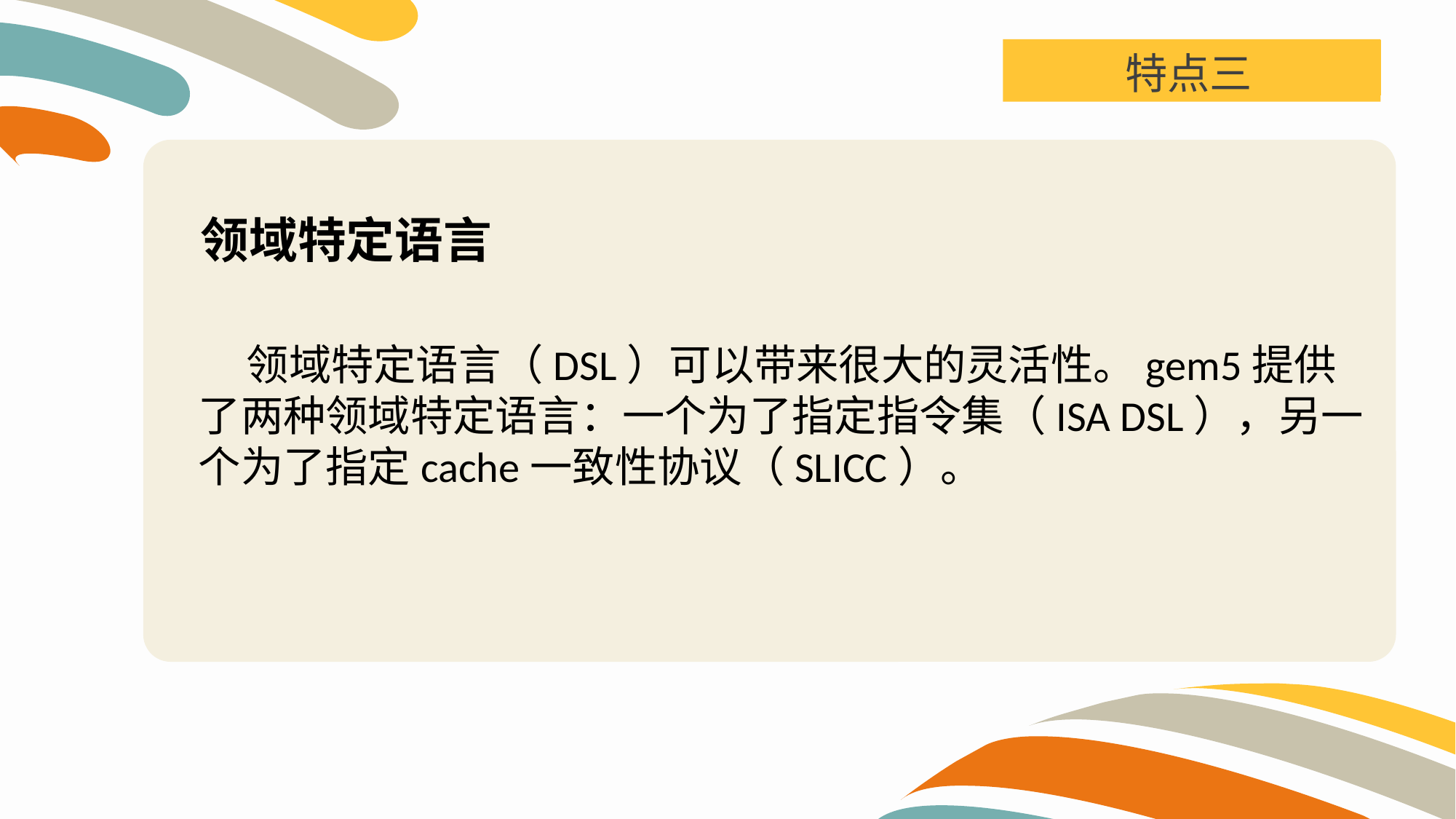

特点三

领域特定语言
    领域特定语言（DSL）可以带来很大的灵活性。gem5提供了两种领域特定语言：一个为了指定指令集（ISA DSL），另一个为了指定cache一致性协议（SLICC）。